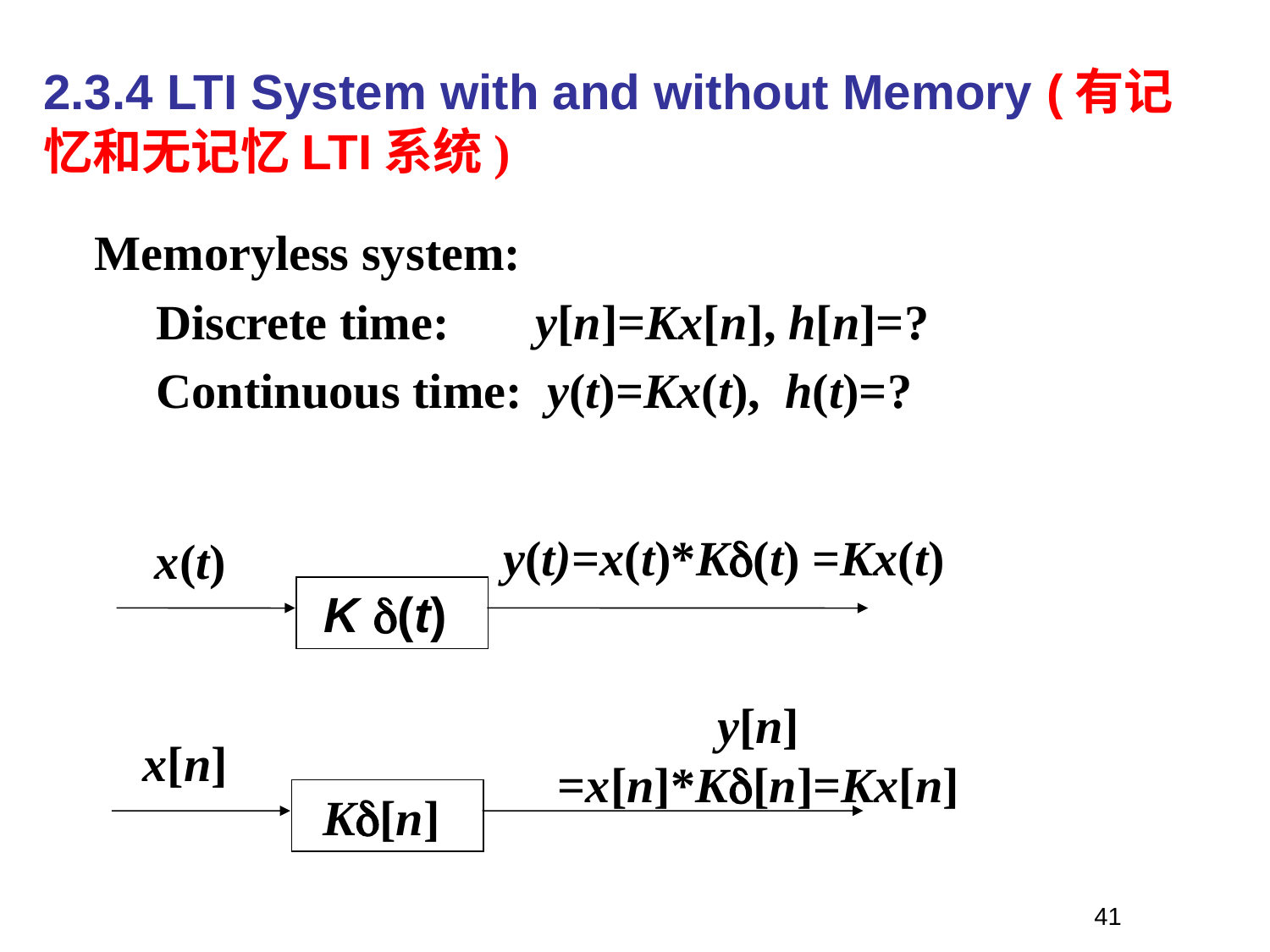

2.3.4 LTI System with and without Memory (有记忆和无记忆LTI系统)
Memoryless system:
     Discrete time:       y[n]=Kx[n], h[n]=?
     Continuous time:  y(t)=Kx(t),  h(t)=?
y(t)=x(t)*Kδ(t) =Kx(t)
x(t)
K δ(t)

y[n] =x[n]*Kδ[n]=Kx[n]
x[n]
Kδ[n]

41
41